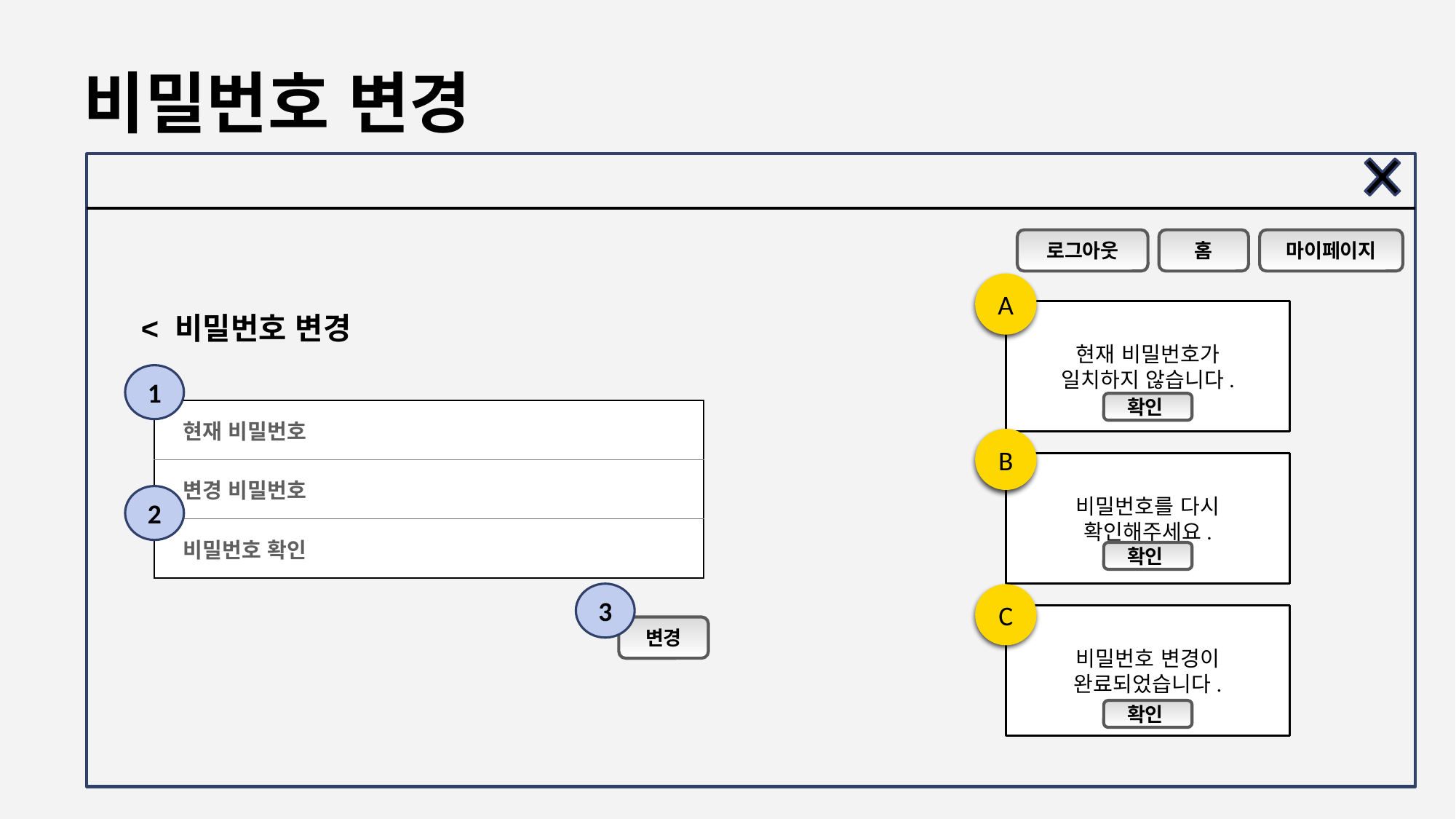

# 비밀번호 변경

로그아웃
홈
마이페이지
A
현재 비밀번호가
일치하지 않습니다.
< 비밀번호 변경
1
확인
| 현재 비밀번호 |  |
| --- | --- |
| 변경 비밀번호 |  |
| 비밀번호 확인 |  |
B
비밀번호를 다시
확인해주세요.
2
확인
3
C
비밀번호 변경이
완료되었습니다.
변경
확인